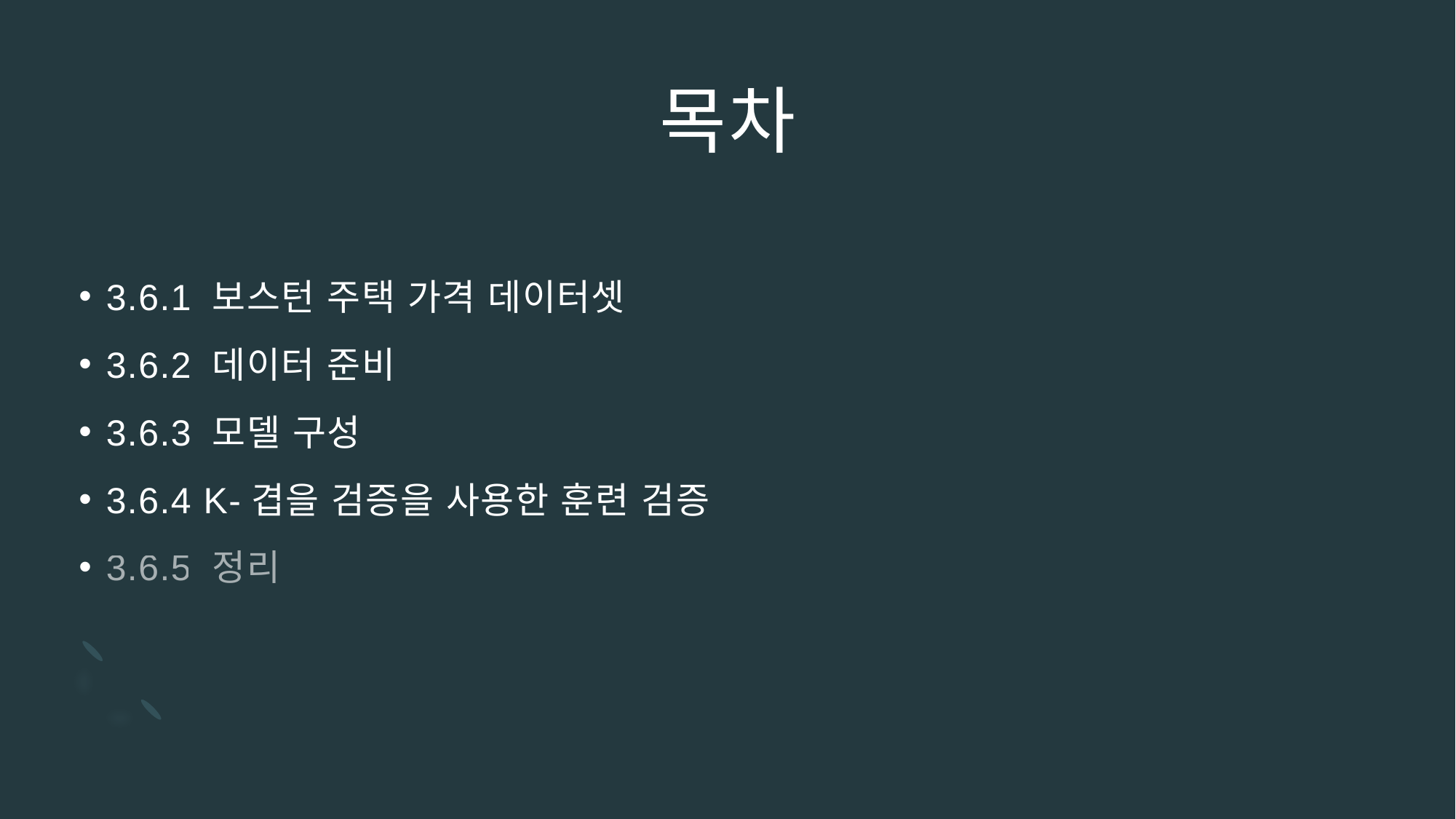

# 목차

3.6.1 보스턴 주택 가격 데이터셋
3.6.2 데이터 준비
3.6.3 모델 구성
3.6.4 K-겹을 검증을 사용한 훈련 검증
3.6.5 정리